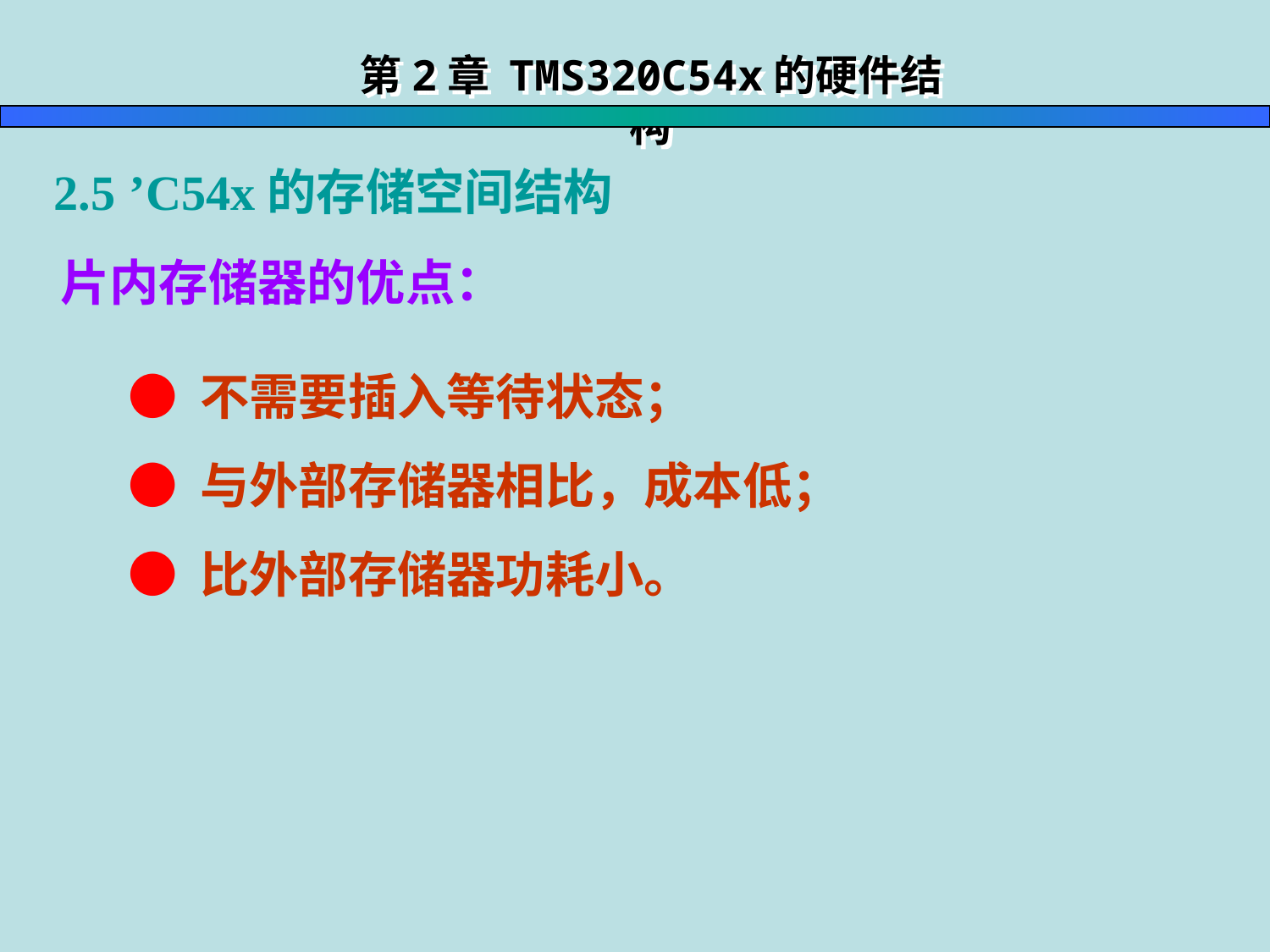

第2章 TMS320C54x的硬件结构

 2.5 ’C54x的存储空间结构
片内存储器的优点：
      ● 不需要插入等待状态；
      ● 与外部存储器相比，成本低；
      ● 比外部存储器功耗小。
76